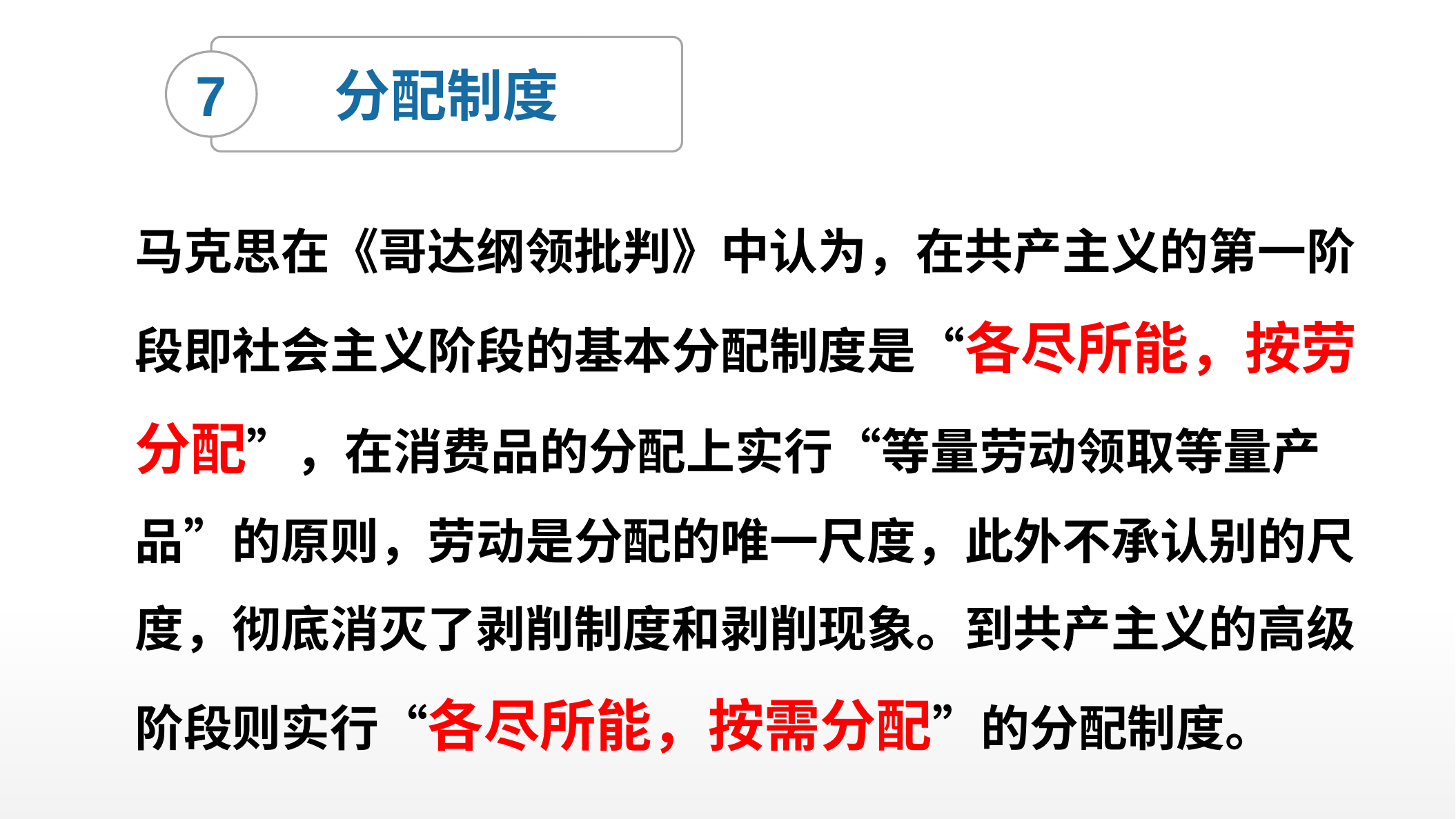

分配制度
7
马克思在《哥达纲领批判》中认为，在共产主义的第一阶段即社会主义阶段的基本分配制度是“各尽所能，按劳分配”，在消费品的分配上实行“等量劳动领取等量产品”的原则，劳动是分配的唯一尺度，此外不承认别的尺度，彻底消灭了剥削制度和剥削现象。到共产主义的高级阶段则实行“各尽所能，按需分配”的分配制度。